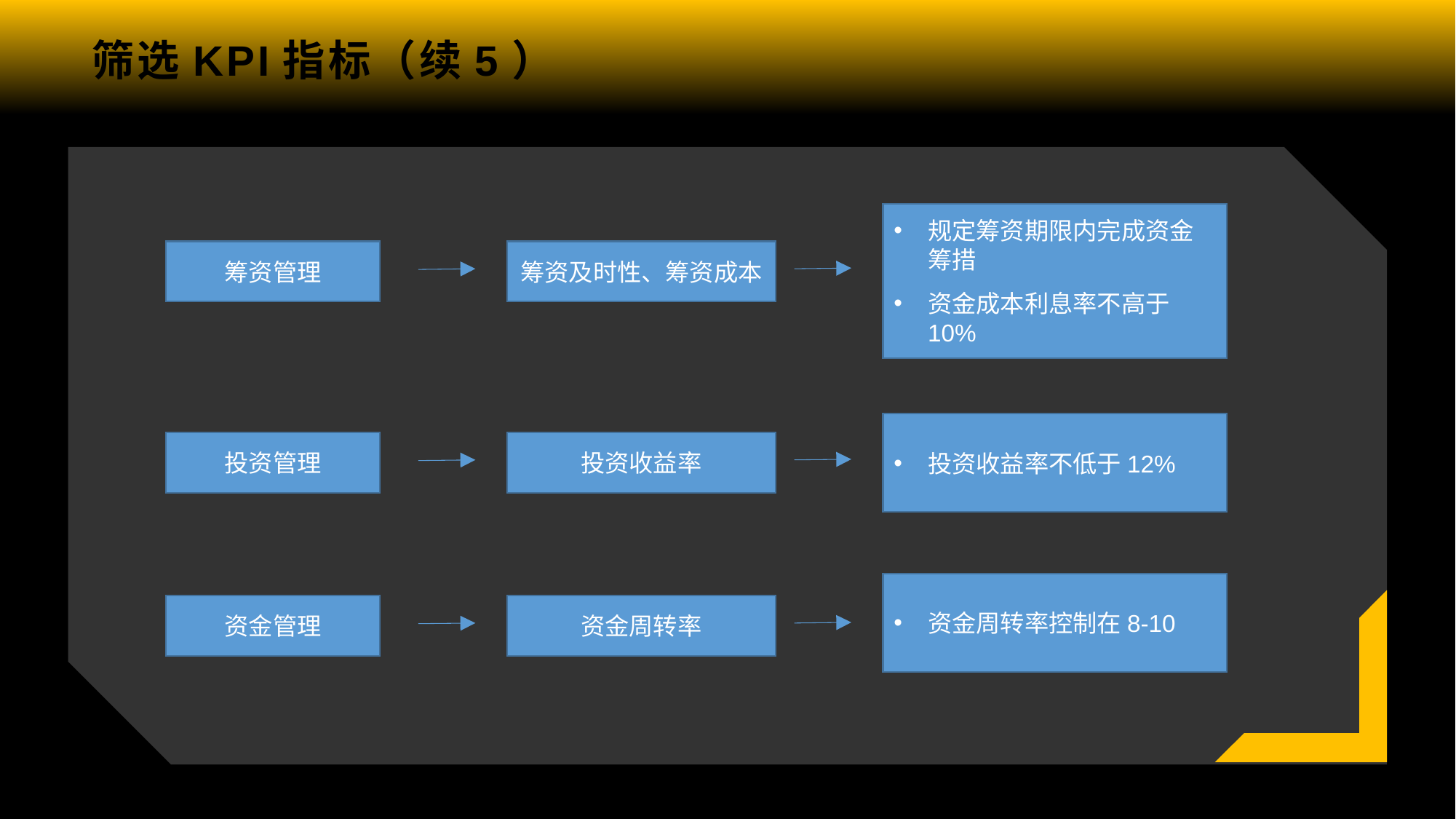

# 筛选KPI指标（续5）

规定筹资期限内完成资金筹措

资金成本利息率不高于10%
筹资管理
筹资及时性、筹资成本
投资收益率不低于12%
投资管理
投资收益率
资金周转率控制在8-10
资金管理
资金周转率